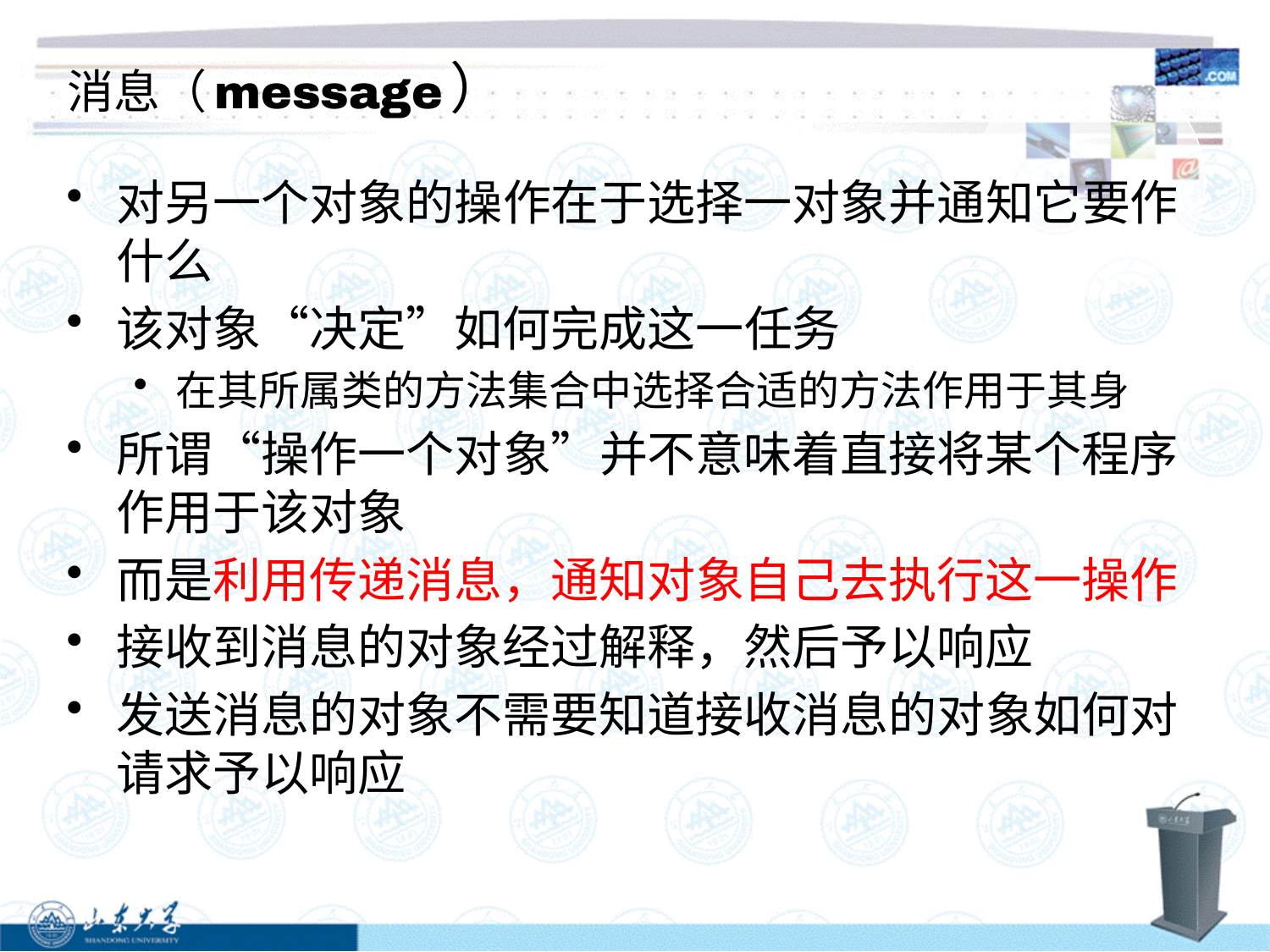

# 消息（message）
对另一个对象的操作在于选择一对象并通知它要作什么
该对象“决定”如何完成这一任务
在其所属类的方法集合中选择合适的方法作用于其身
所谓“操作一个对象”并不意味着直接将某个程序作用于该对象
而是利用传递消息，通知对象自己去执行这一操作
接收到消息的对象经过解释，然后予以响应
发送消息的对象不需要知道接收消息的对象如何对请求予以响应